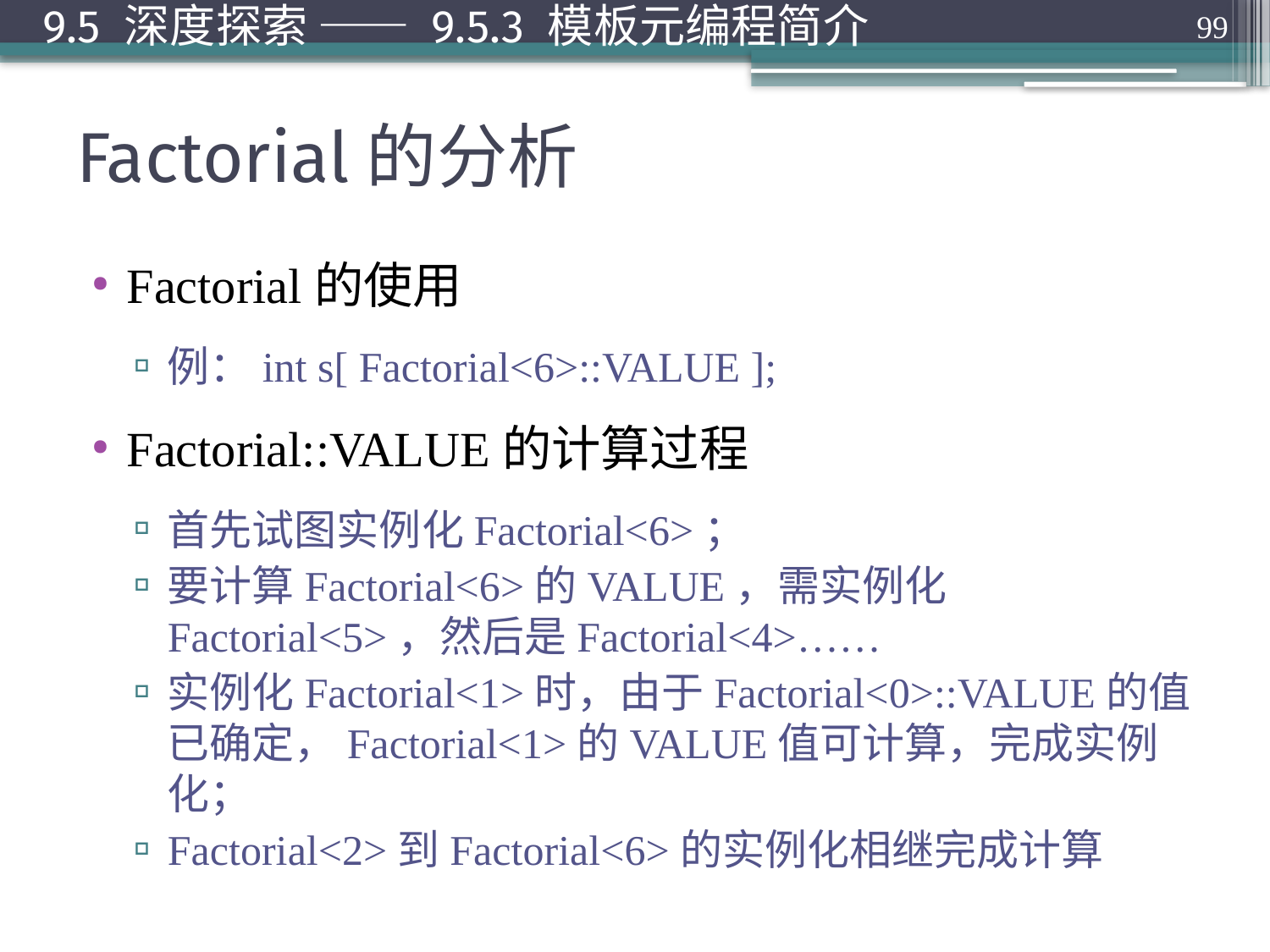

9.5 深度探索 —— 9.5.3 模板元编程简介
99
# Factorial的分析
Factorial的使用
例：int s[ Factorial<6>::VALUE ];
Factorial::VALUE的计算过程
首先试图实例化Factorial<6>；
要计算Factorial<6>的VALUE，需实例化Factorial<5>，然后是Factorial<4>……
实例化Factorial<1>时，由于Factorial<0>::VALUE的值已确定，Factorial<1>的VALUE值可计算，完成实例化；
Factorial<2>到Factorial<6>的实例化相继完成计算